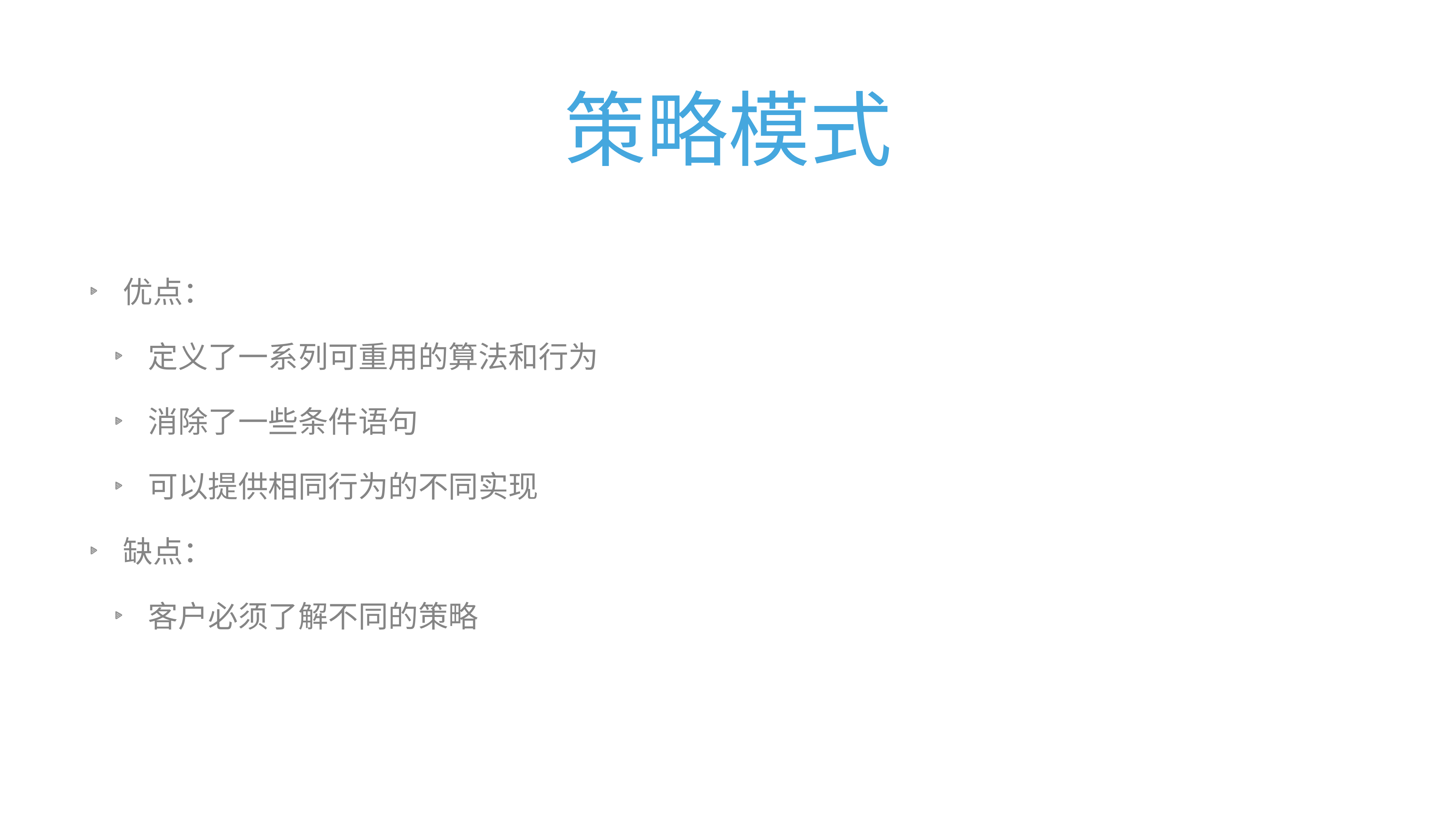

# 策略模式
优点：
定义了一系列可重用的算法和行为
消除了一些条件语句
可以提供相同行为的不同实现
缺点：
客户必须了解不同的策略